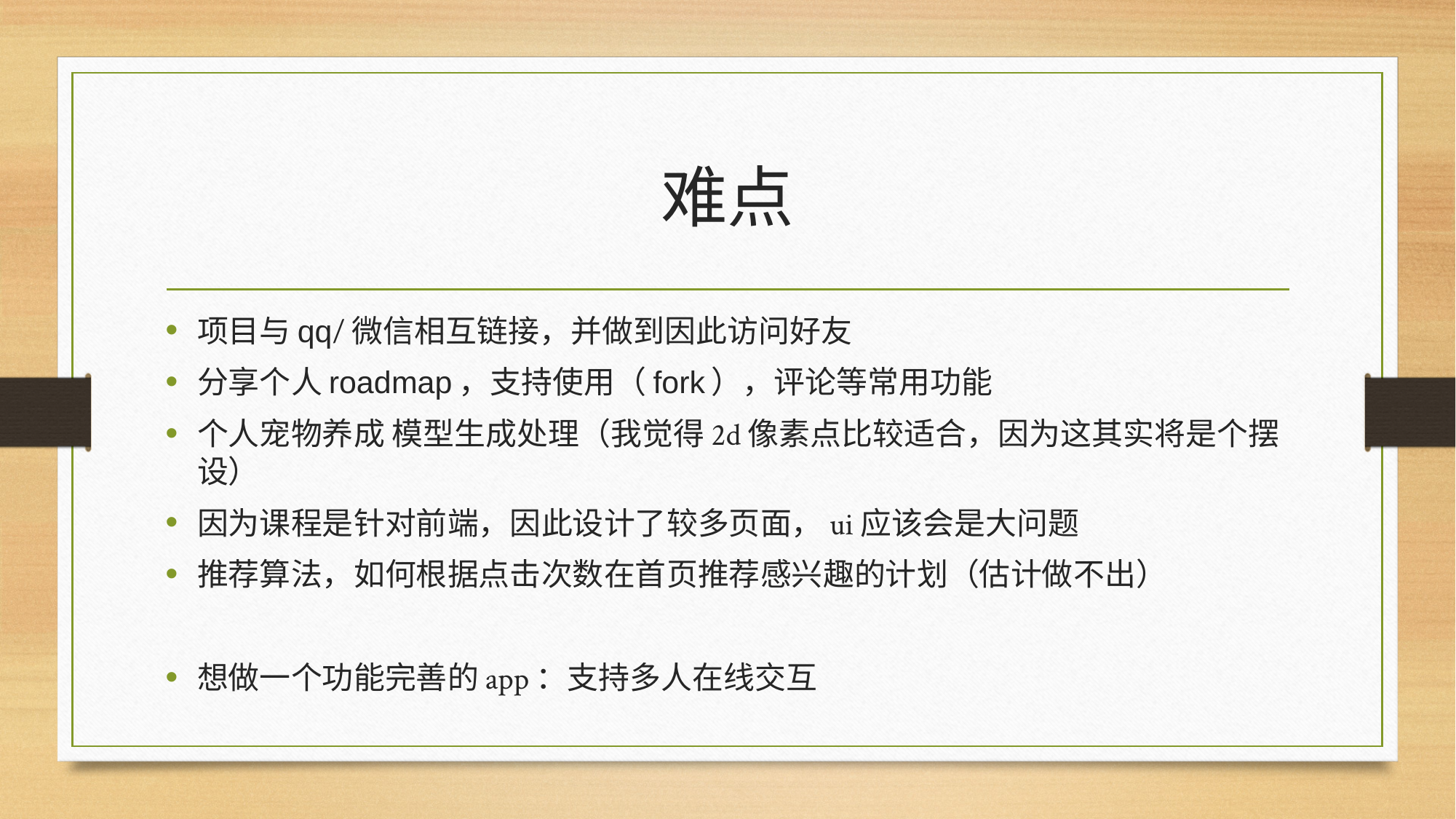

# 难点
项目与qq/微信相互链接，并做到因此访问好友
分享个人roadmap，支持使用（fork），评论等常用功能
个人宠物养成 模型生成处理（我觉得2d像素点比较适合，因为这其实将是个摆设）
因为课程是针对前端，因此设计了较多页面，ui应该会是大问题
推荐算法，如何根据点击次数在首页推荐感兴趣的计划（估计做不出）

想做一个功能完善的app：支持多人在线交互